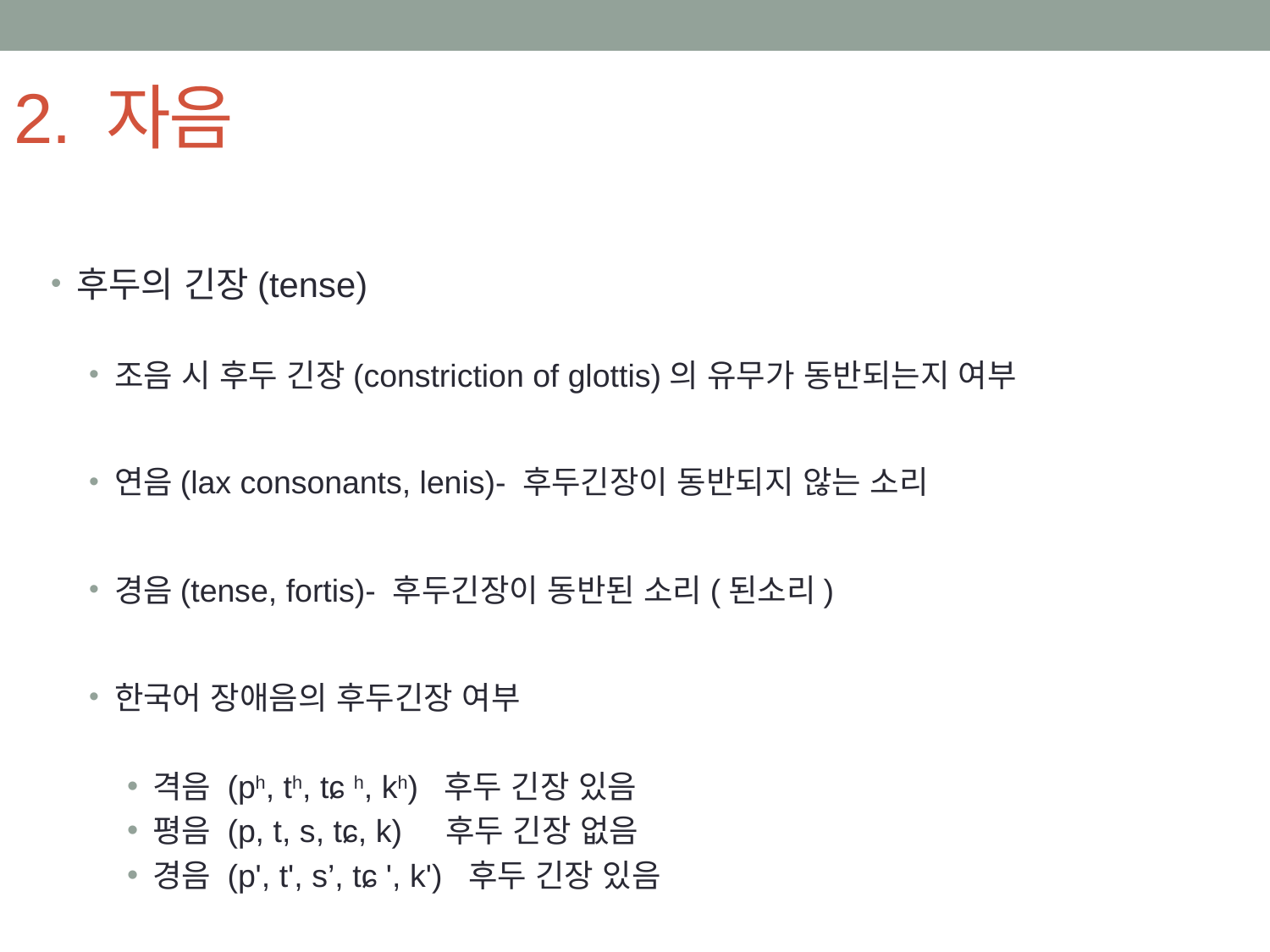

# 2. 자음

후두의 긴장(tense)

조음 시 후두 긴장(constriction of glottis)의 유무가 동반되는지 여부

연음(lax consonants, lenis)- 후두긴장이 동반되지 않는 소리

경음(tense, fortis)- 후두긴장이 동반된 소리(된소리)

한국어 장애음의 후두긴장 여부

격음 (ph, th, tɕ h, kh)  후두 긴장 있음
평음 (p, t, s, tɕ, k)    후두 긴장 없음
경음 (p', t', s’, tɕ ', k')  후두 긴장 있음